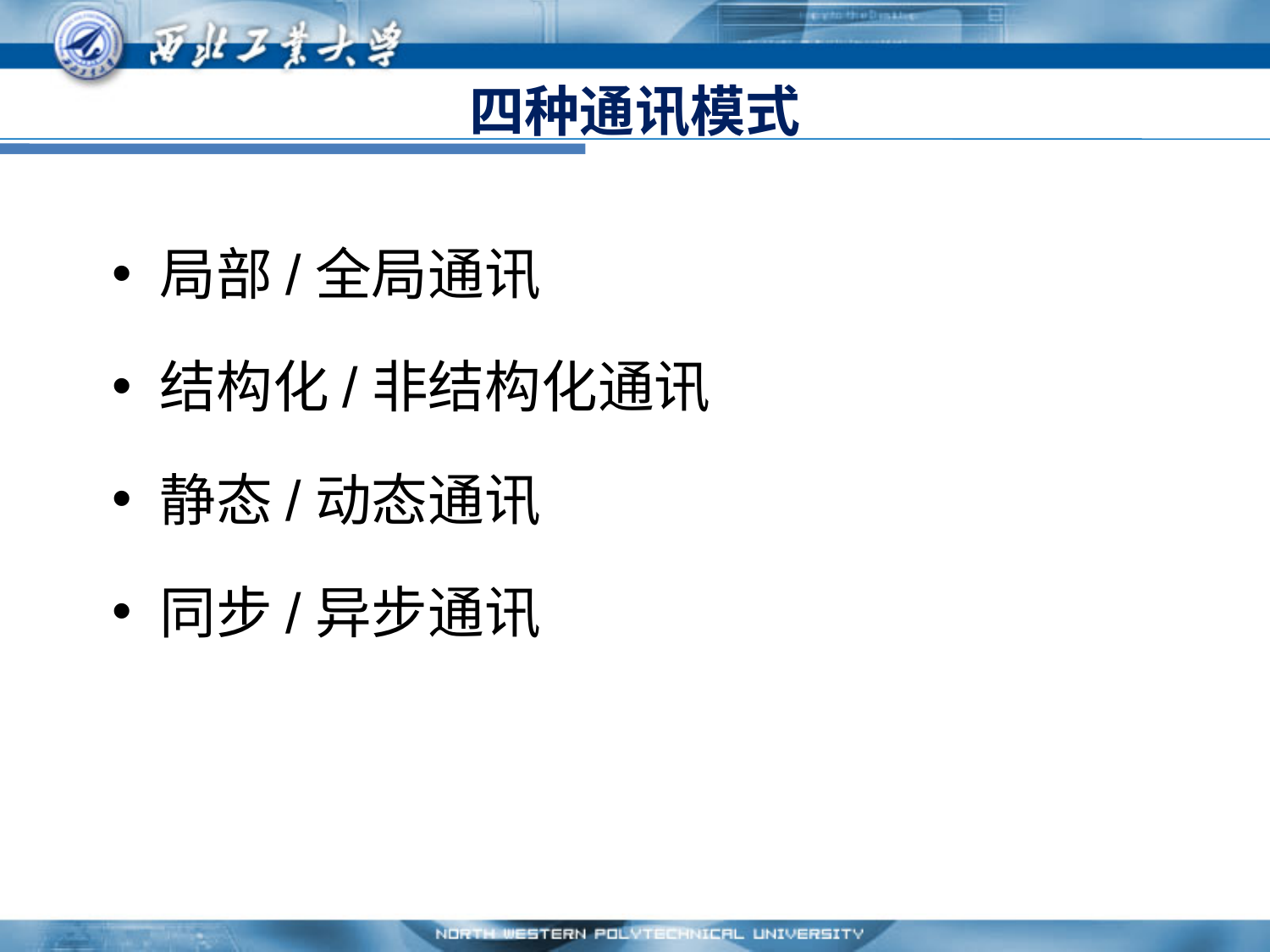

# 四种通讯模式
局部/全局通讯
结构化/非结构化通讯
静态/动态通讯
同步/异步通讯